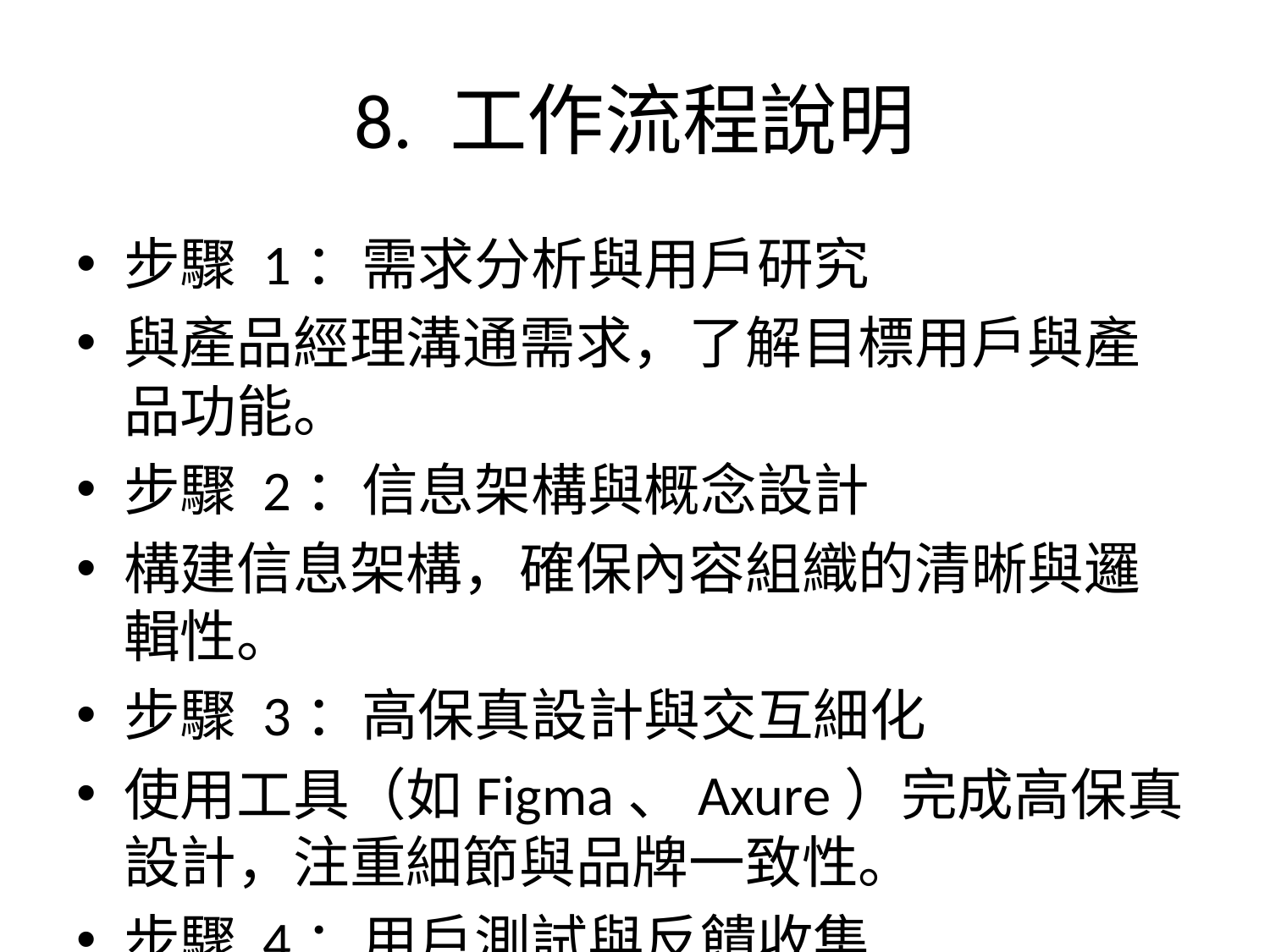

# 8. 工作流程說明
步驟 1：需求分析與用戶研究
與產品經理溝通需求，了解目標用戶與產品功能。
步驟 2：信息架構與概念設計
構建信息架構，確保內容組織的清晰與邏輯性。
步驟 3：高保真設計與交互細化
使用工具（如Figma、Axure）完成高保真設計，注重細節與品牌一致性。
步驟 4：用戶測試與反饋收集
與用戶進行測試，觀察實際操作情況並收集反饋。
步驟 5：設計改進與落地實施
根據用戶反饋改進設計，優化交互流程與界面細節。
步驟 6：迭代優化與長期觀察
持續監測用戶行為與產品數據，進行迭代優化。